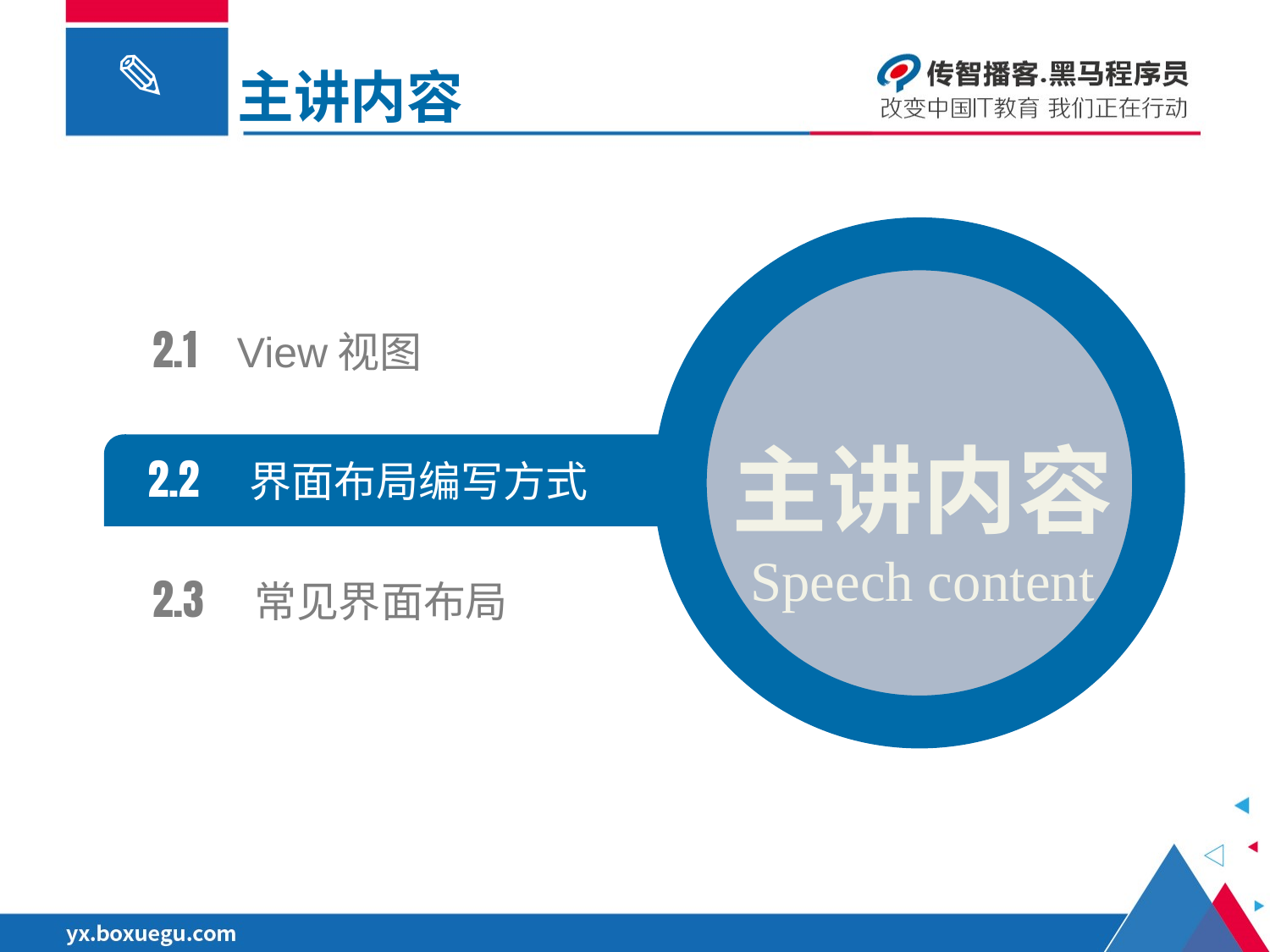

主讲内容

2.1    View视图
主讲内容
Speech content

2.2    界面布局编写方式
2.3    常见界面布局